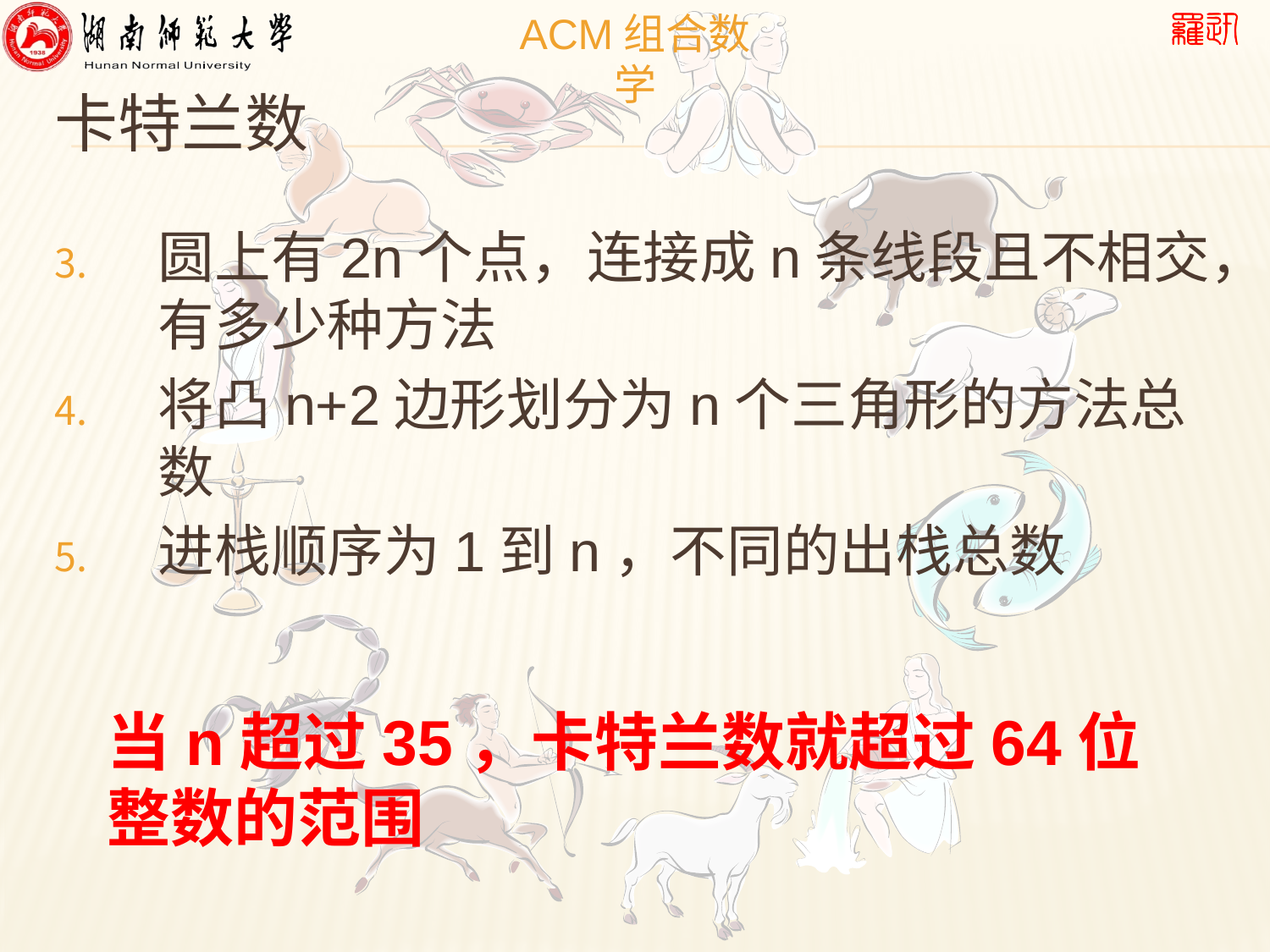

# 卡特兰数
圆上有2n个点，连接成n条线段且不相交，有多少种方法
将凸n+2边形划分为n个三角形的方法总数
进栈顺序为1到n，不同的出栈总数

当n超过35，卡特兰数就超过64位整数的范围